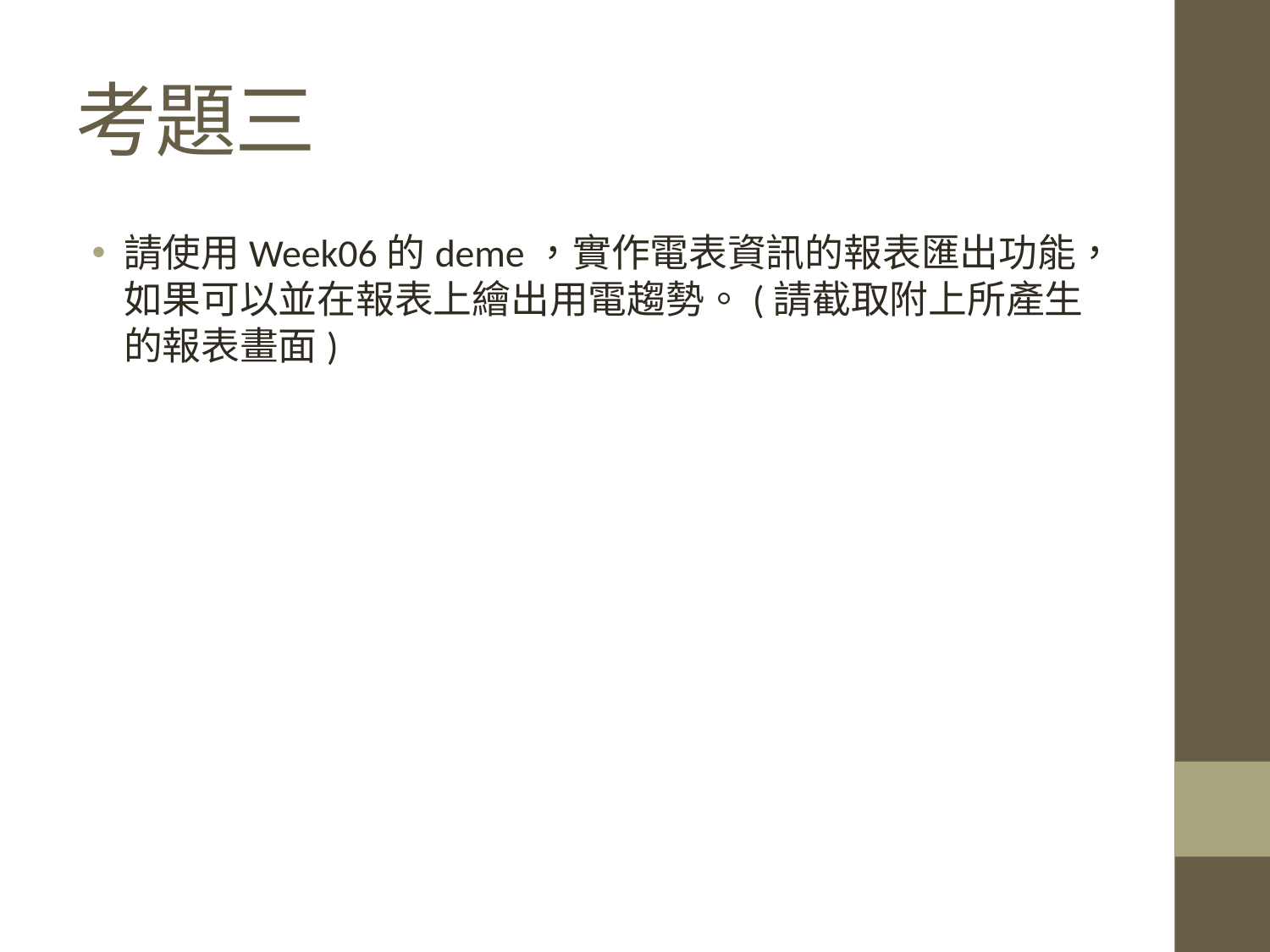

考題三
請使用Week06的deme，實作電表資訊的報表匯出功能，如果可以並在報表上繪出用電趨勢。(請截取附上所產生的報表畫面)